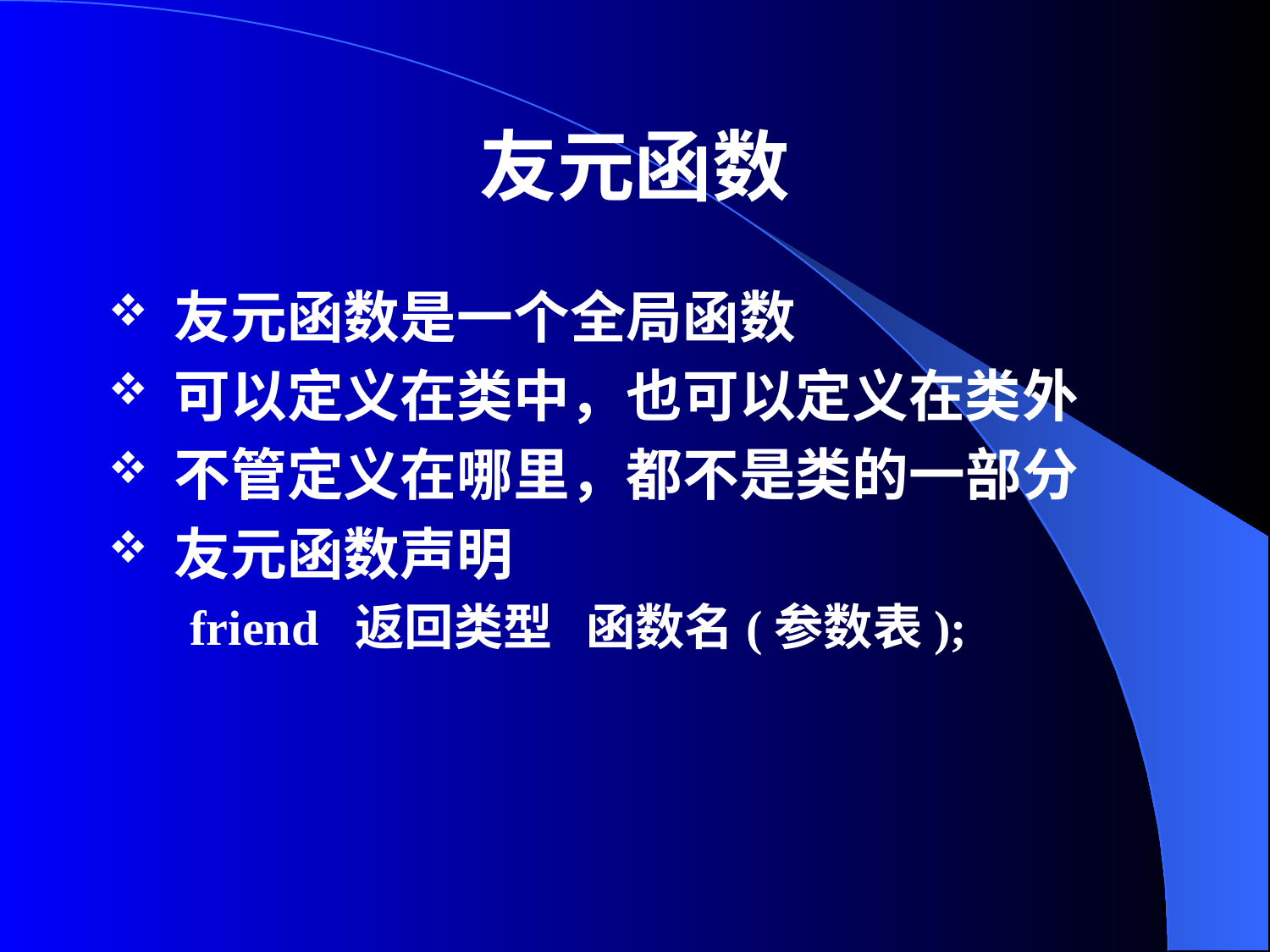

# 友元函数
友元函数是一个全局函数
可以定义在类中，也可以定义在类外
不管定义在哪里，都不是类的一部分
友元函数声明
friend  返回类型   函数名(参数表);